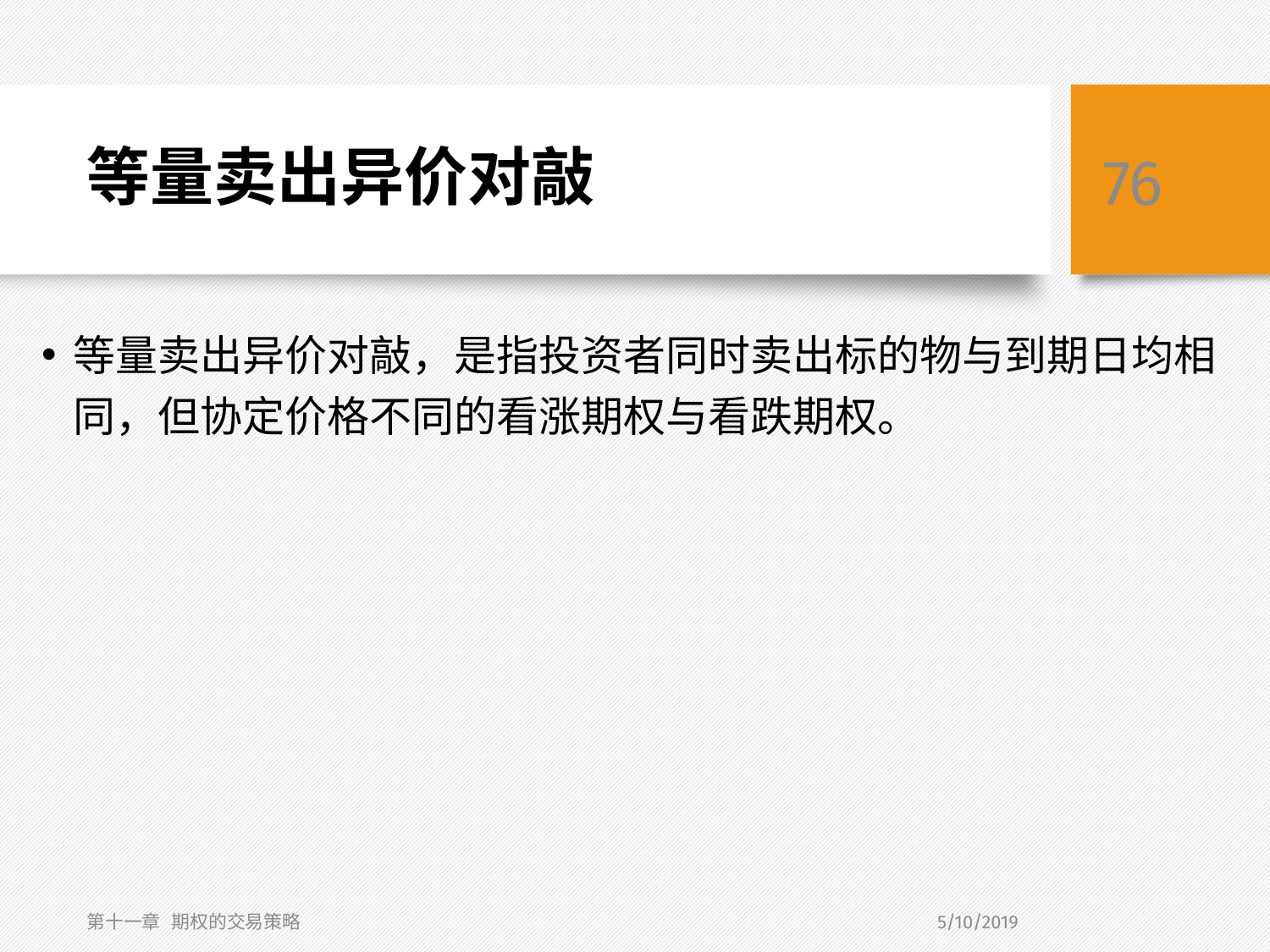

# 等量卖出异价对敲
76
等量卖出异价对敲，是指投资者同时卖出标的物与到期日均相同，但协定价格不同的看涨期权与看跌期权。
5/10/2019
第十一章  期权的交易策略